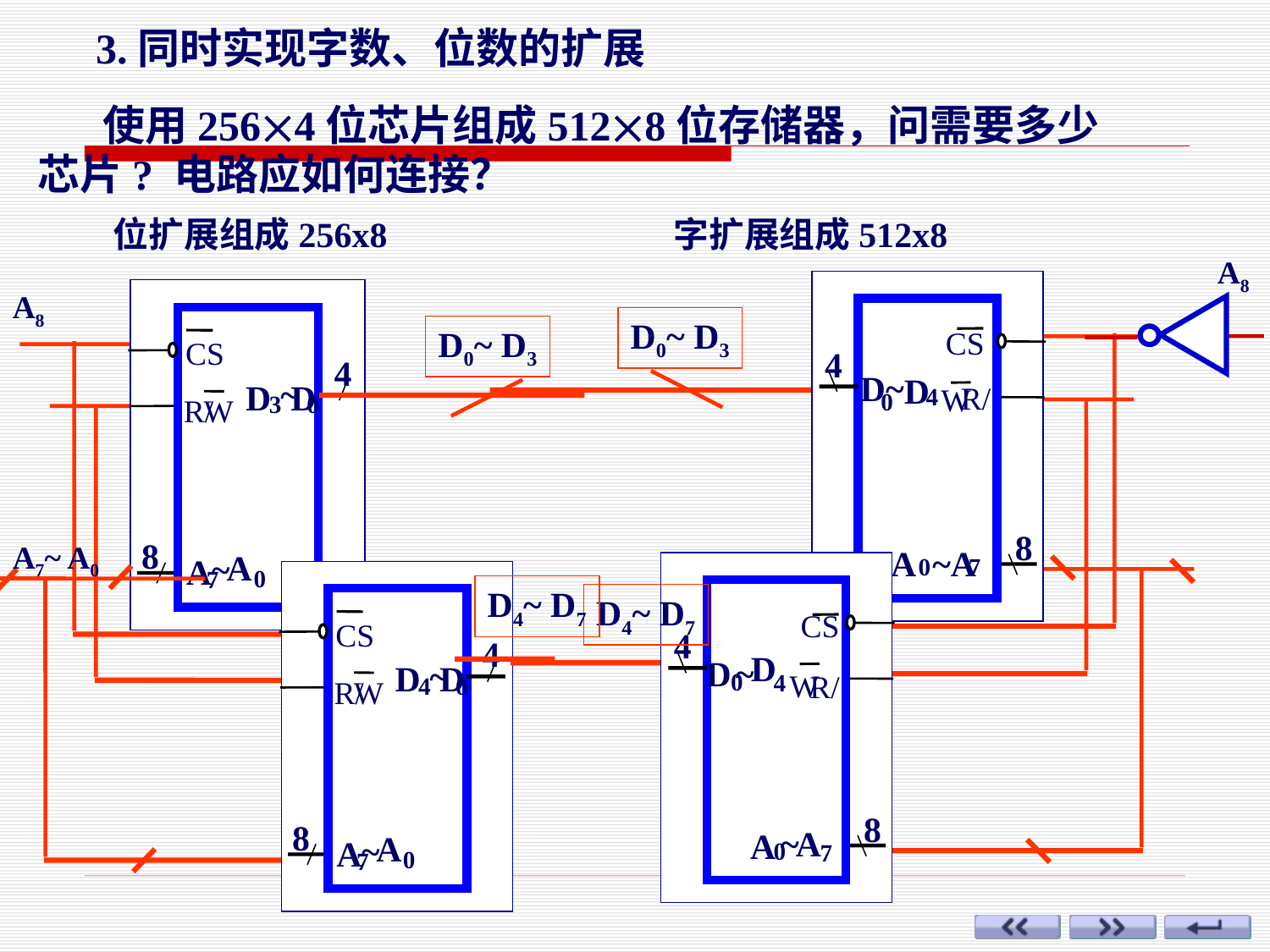

3.同时实现字数、位数的扩展
    使用256×4位芯片组成512×8位存储器，问需要多少芯片? 电路应如何连接？
位扩展组成256x8
字扩展组成512x8
A8
A8

D0~ D3

CS

4

D
~
D

R/
W

4

0

8

A
~
A
0
7

D4~ D7

CS

4

D
D
~

W
R/

0
4

8

~
A
A

0
7

CS

4

~
D
D

3
0
R/
W

8

A

~
A

0
7

D0~ D3

A7~ A0

CS

4

~
D
D

4
0
R/
W

8

A

~
A

0
7

D4~ D7